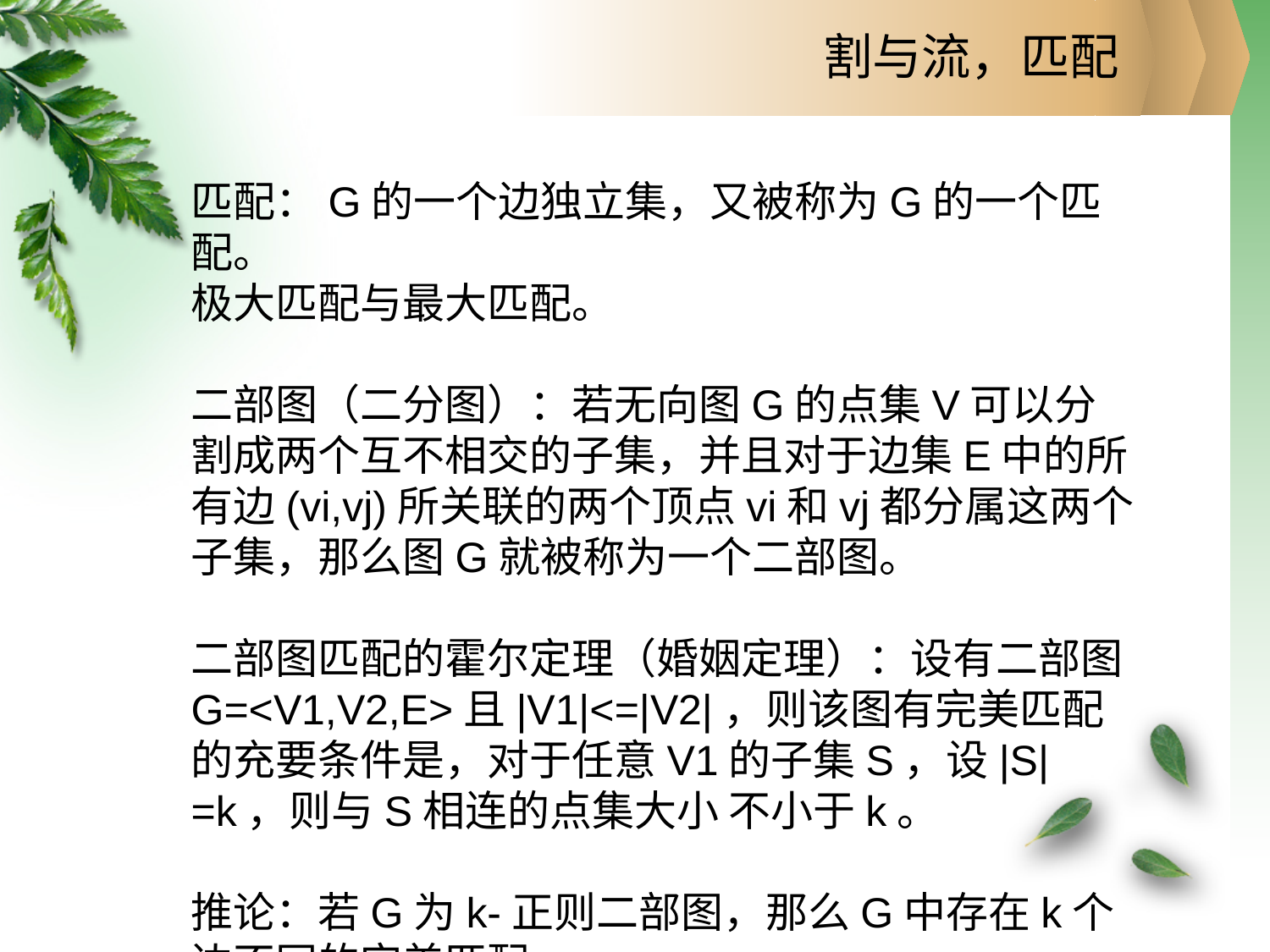

割与流，匹配
匹配：G的一个边独立集，又被称为G的一个匹配。
极大匹配与最大匹配。

二部图（二分图）：若无向图G的点集V可以分割成两个互不相交的子集，并且对于边集E中的所有边(vi,vj)所关联的两个顶点vi和vj都分属这两个子集，那么图G就被称为一个二部图。

二部图匹配的霍尔定理（婚姻定理）：设有二部图G=<V1,V2,E>且|V1|<=|V2|，则该图有完美匹配的充要条件是，对于任意V1的子集S，设|S|=k，则与S相连的点集大小 不小于k。

推论：若G为k-正则二部图，那么G中存在k个边不同的完美匹配。